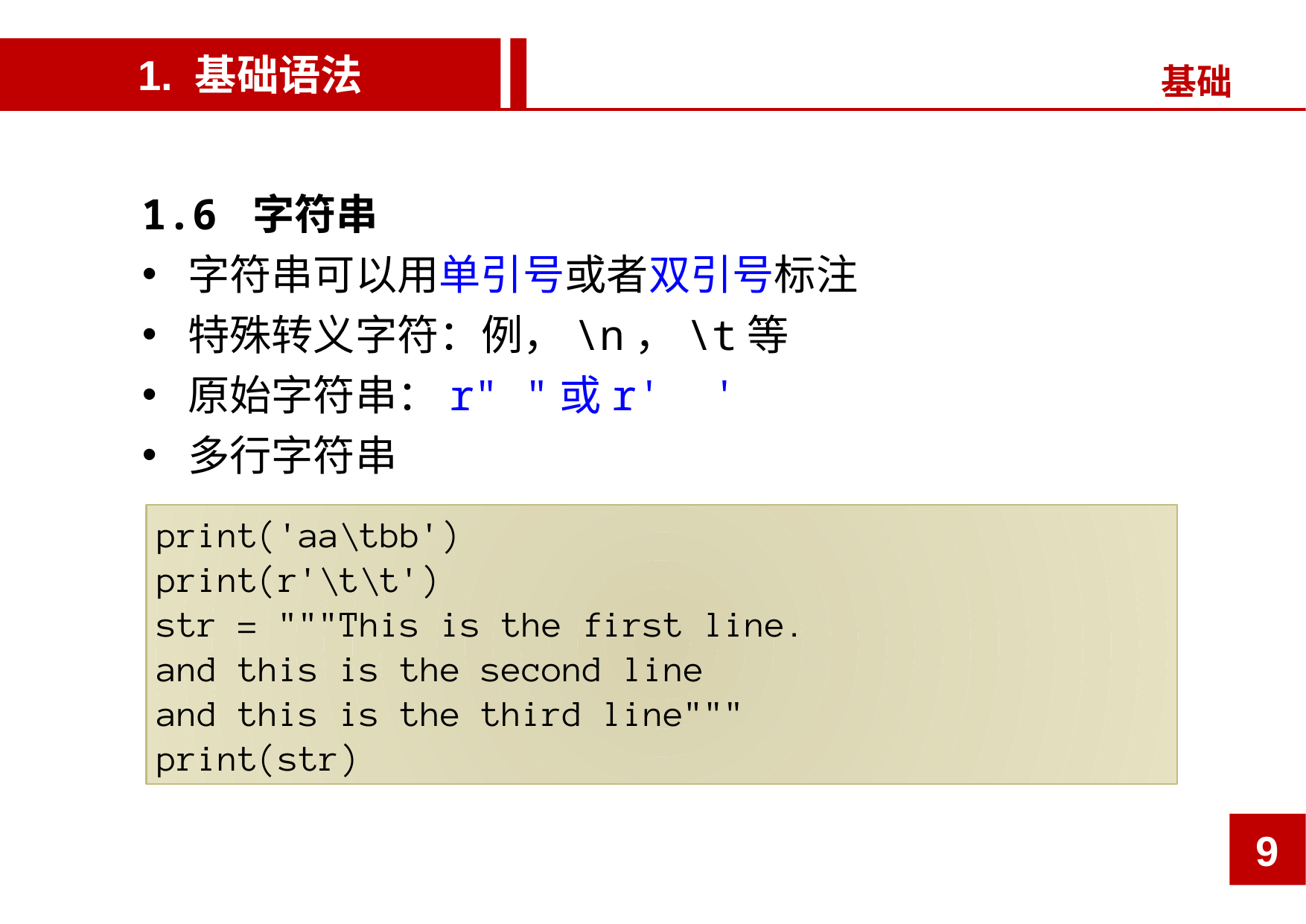

1. 基础语法

基础
1.6 字符串
 字符串可以用单引号或者双引号标注
 特殊转义字符：例，\n，\t等
 原始字符串：r" "或r'  '
 多行字符串
print('aa\tbb')
print(r'\t\t')
str = """This is the first line.
and this is the second line
and this is the third line"""
print(str)
9